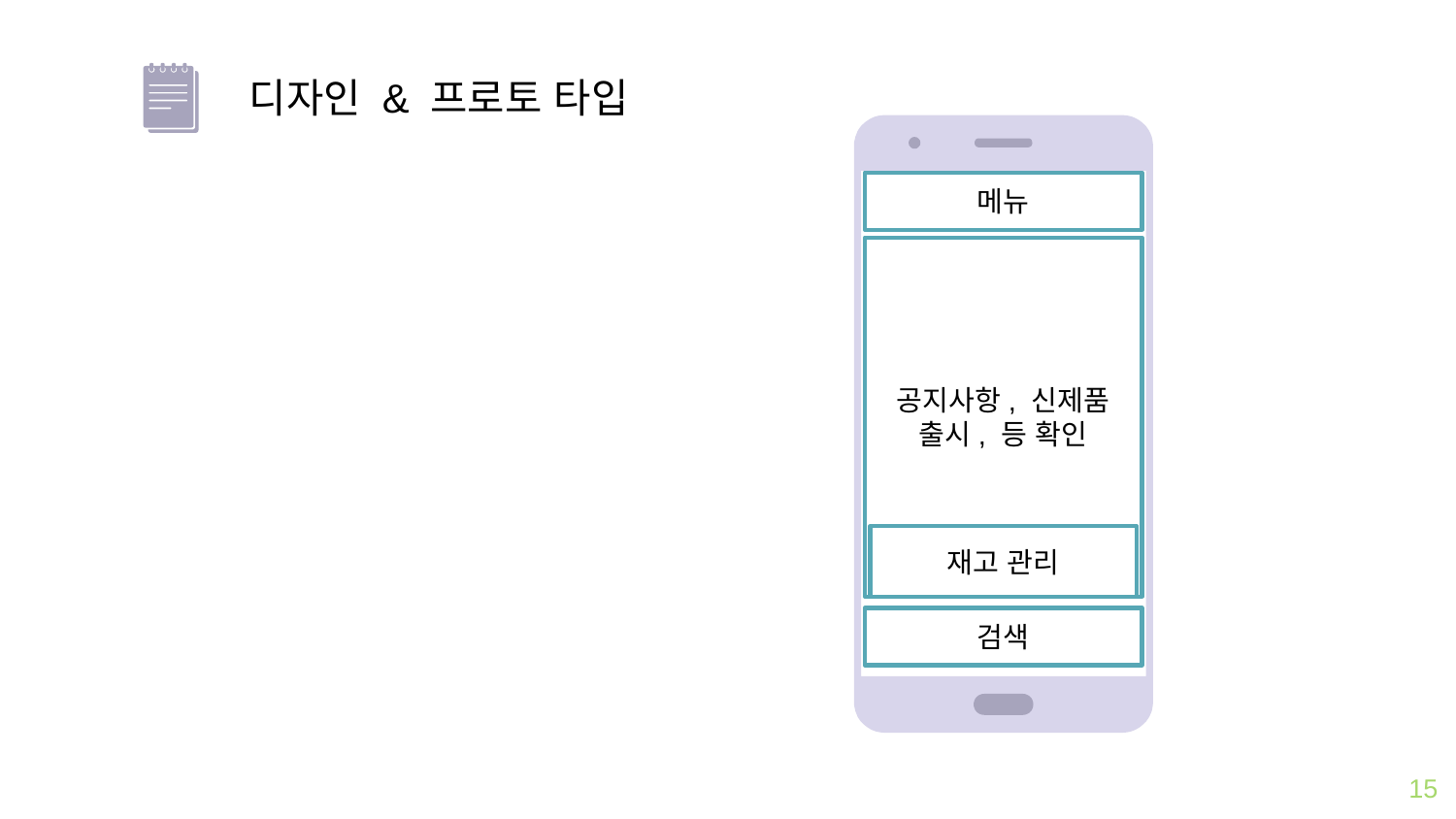

디자인 & 프로토 타입

메뉴
공지사항, 신제품 출시, 등 확인
재고 관리
검색
15